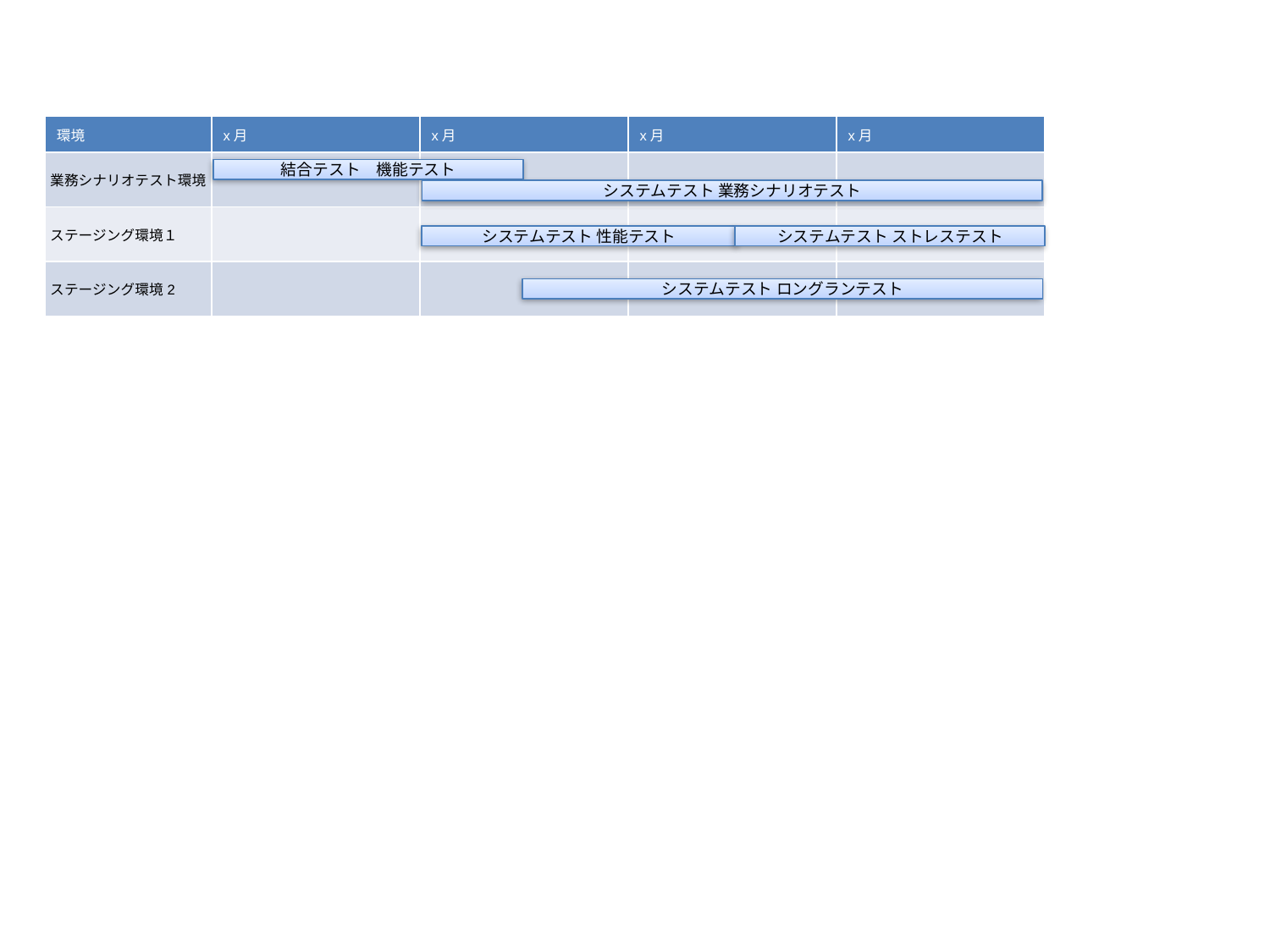

| 環境 | x月 | x月 | x月 | x月 |
| --- | --- | --- | --- | --- |
| 業務シナリオテスト環境 |  |  |  |  |
| ステージング環境１ |  |  |  |  |
| ステージング環境2 |  |  |  |  |
結合テスト　機能テスト
システムテスト 業務シナリオテスト
システムテスト 性能テスト
システムテスト ストレステスト
システムテスト ロングランテスト